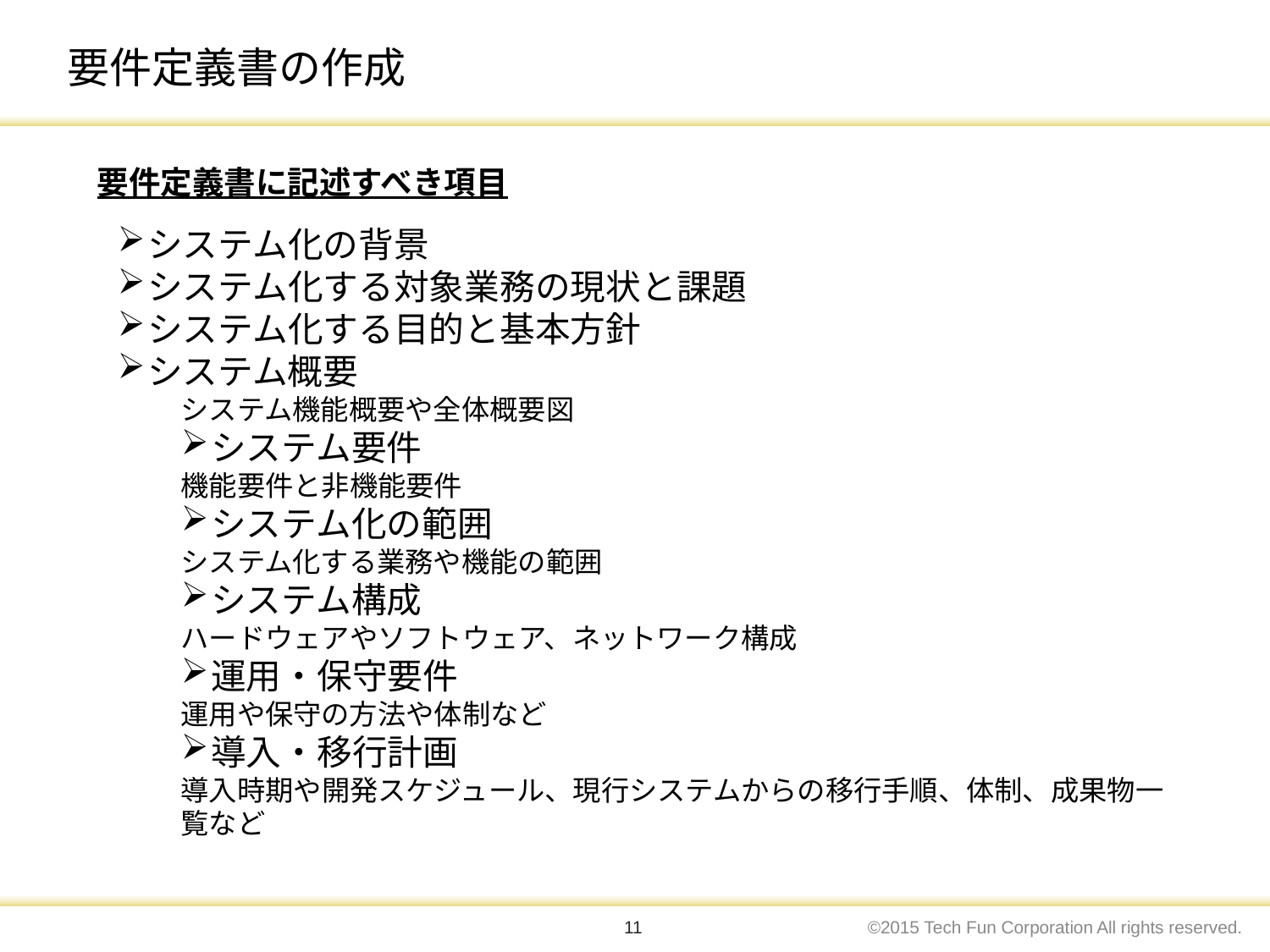

# 要件定義書の作成

要件定義書に記述すべき項目
システム化の背景
システム化する対象業務の現状と課題
システム化する目的と基本方針
システム概要
システム機能概要や全体概要図
システム要件
機能要件と非機能要件
システム化の範囲
システム化する業務や機能の範囲
システム構成
ハードウェアやソフトウェア、ネットワーク構成
運用・保守要件
運用や保守の方法や体制など
導入・移行計画
導入時期や開発スケジュール、現行システムからの移行手順、体制、成果物一覧など
11
©2015 Tech Fun Corporation All rights reserved.